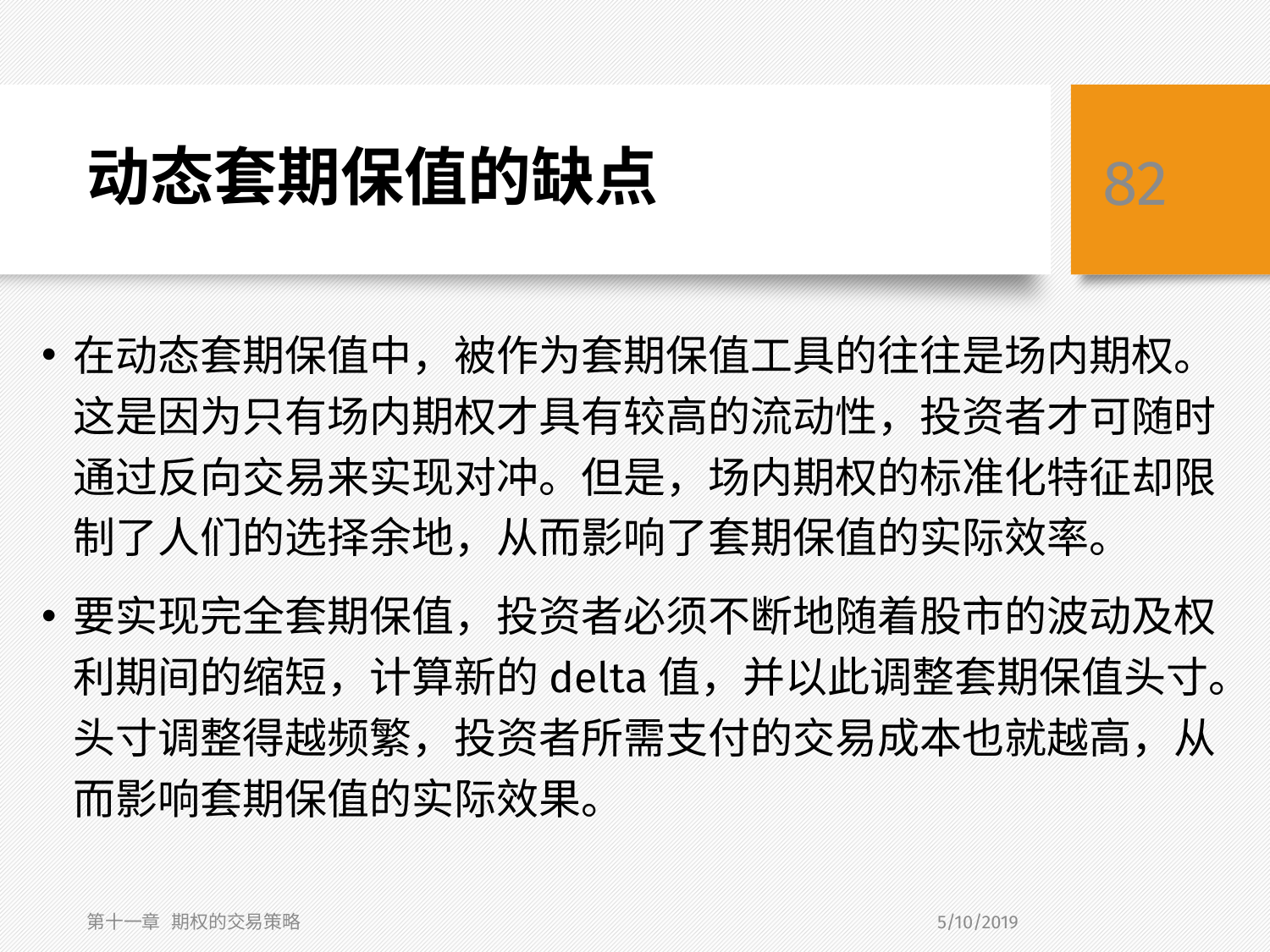

# 动态套期保值的缺点
82
在动态套期保值中，被作为套期保值工具的往往是场内期权。这是因为只有场内期权才具有较高的流动性，投资者才可随时通过反向交易来实现对冲。但是，场内期权的标准化特征却限制了人们的选择余地，从而影响了套期保值的实际效率。
要实现完全套期保值，投资者必须不断地随着股市的波动及权利期间的缩短，计算新的delta值，并以此调整套期保值头寸。头寸调整得越频繁，投资者所需支付的交易成本也就越高，从而影响套期保值的实际效果。

5/10/2019
第十一章  期权的交易策略